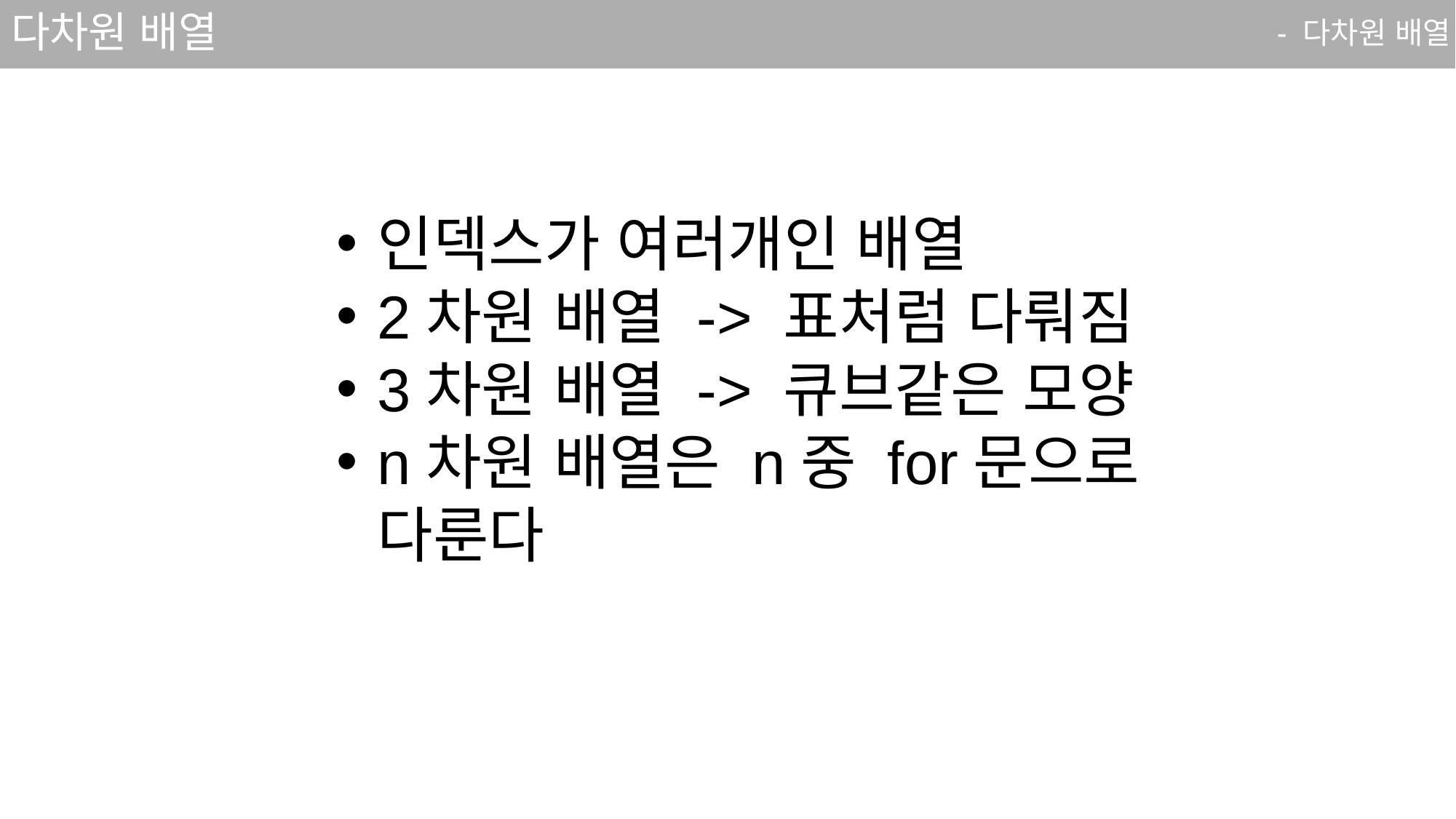

# 다차원 배열
- 다차원 배열
인덱스가 여러개인 배열
2차원 배열 -> 표처럼 다뤄짐
3차원 배열 -> 큐브같은 모양
n차원 배열은 n중 for문으로 다룬다